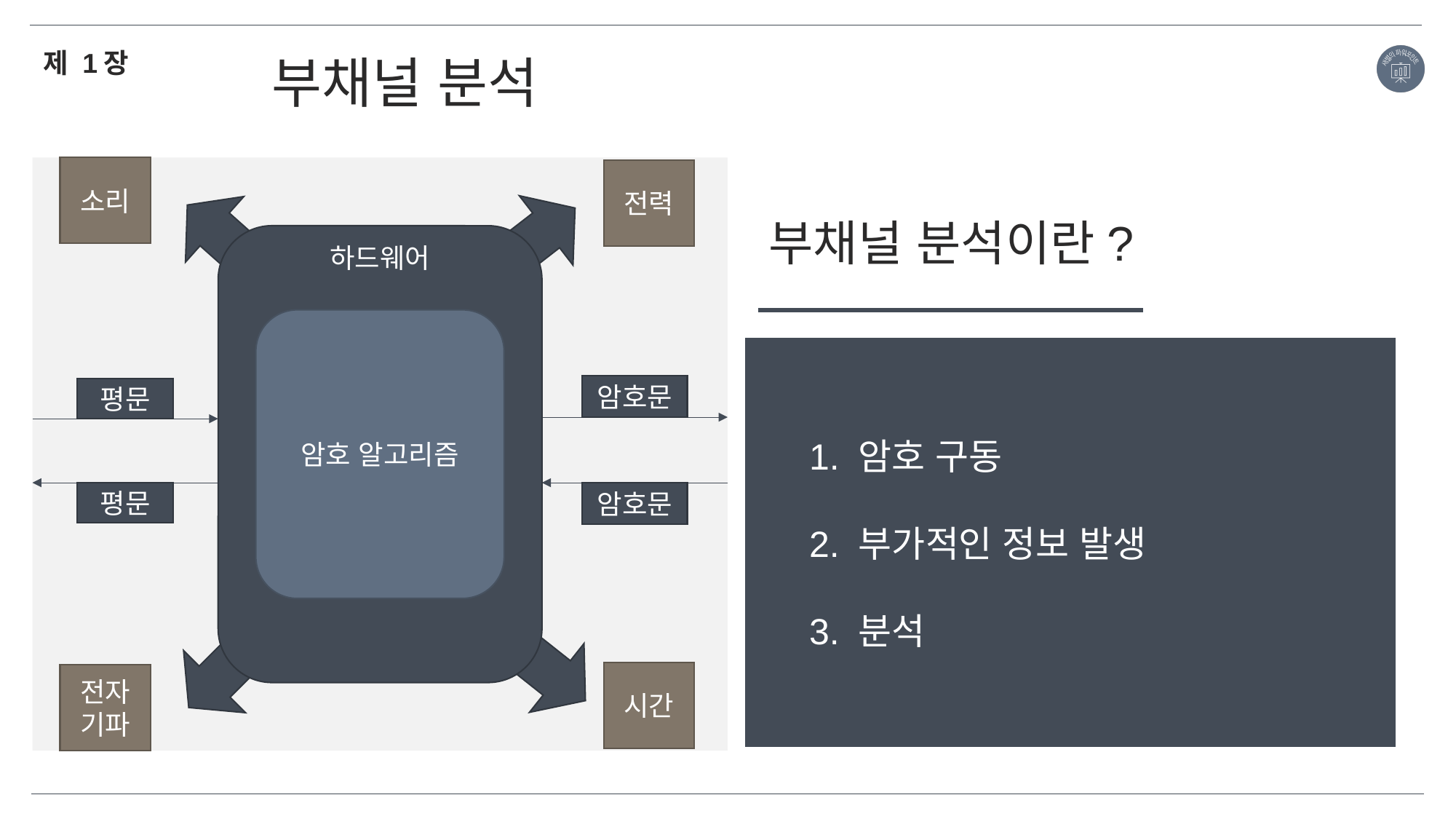

제 1장
부채널 분석

소리
전력

부채널 분석이란?
하드웨어

암호 알고리즘
1. 암호 구동

2. 부가적인 정보 발생

3. 분석
암호문
평문
평문
암호문

시간
전자기파